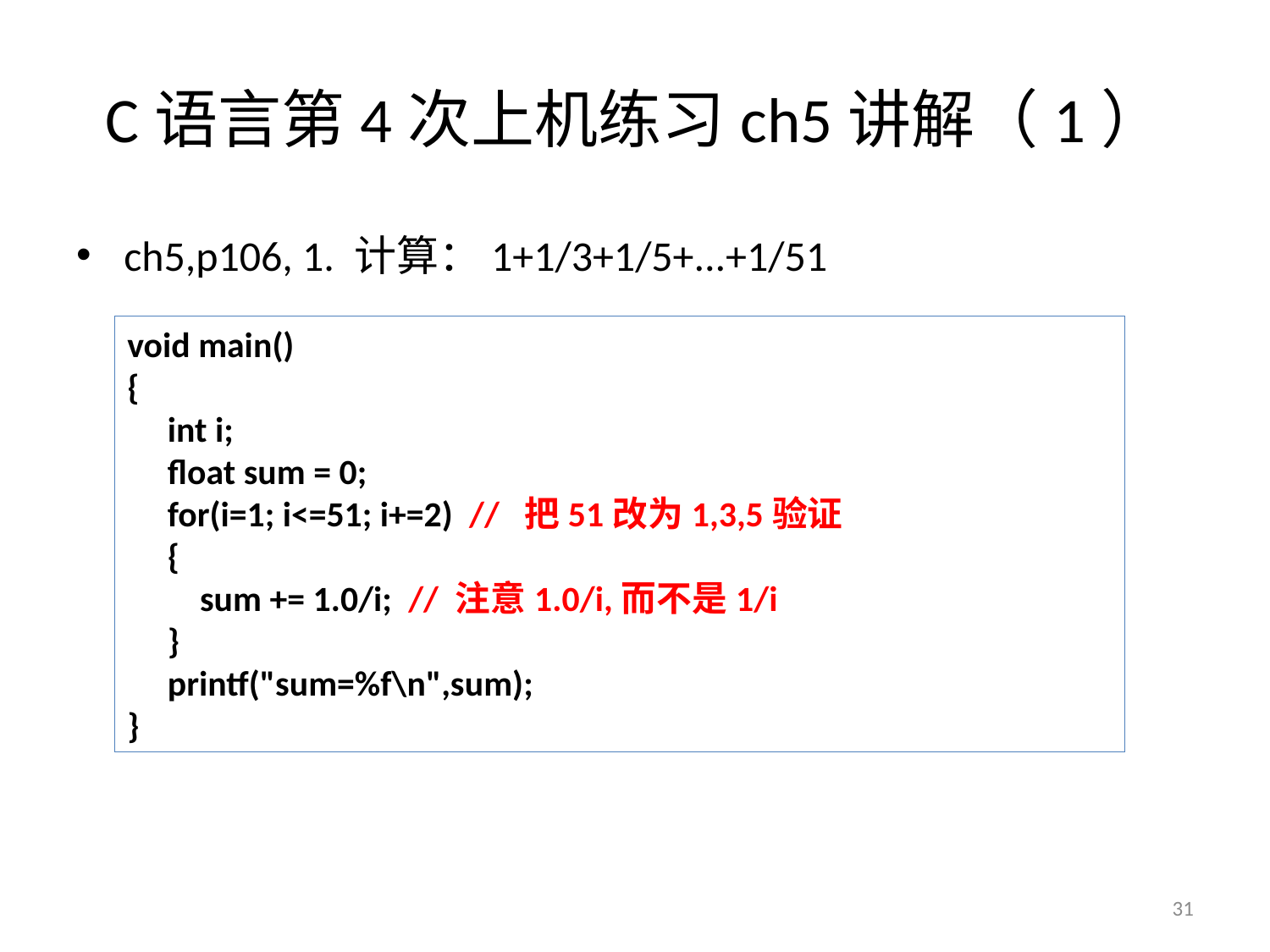

# C语言第4次上机练习ch5讲解（1）
ch5,p106, 1. 计算：1+1/3+1/5+...+1/51

void main()
{
     int i;
     float sum = 0;
     for(i=1; i<=51; i+=2)  //  把51改为1,3,5验证
     {
         sum += 1.0/i;  // 注意1.0/i,而不是1/i
     }
     printf("sum=%f\n",sum);
}
31